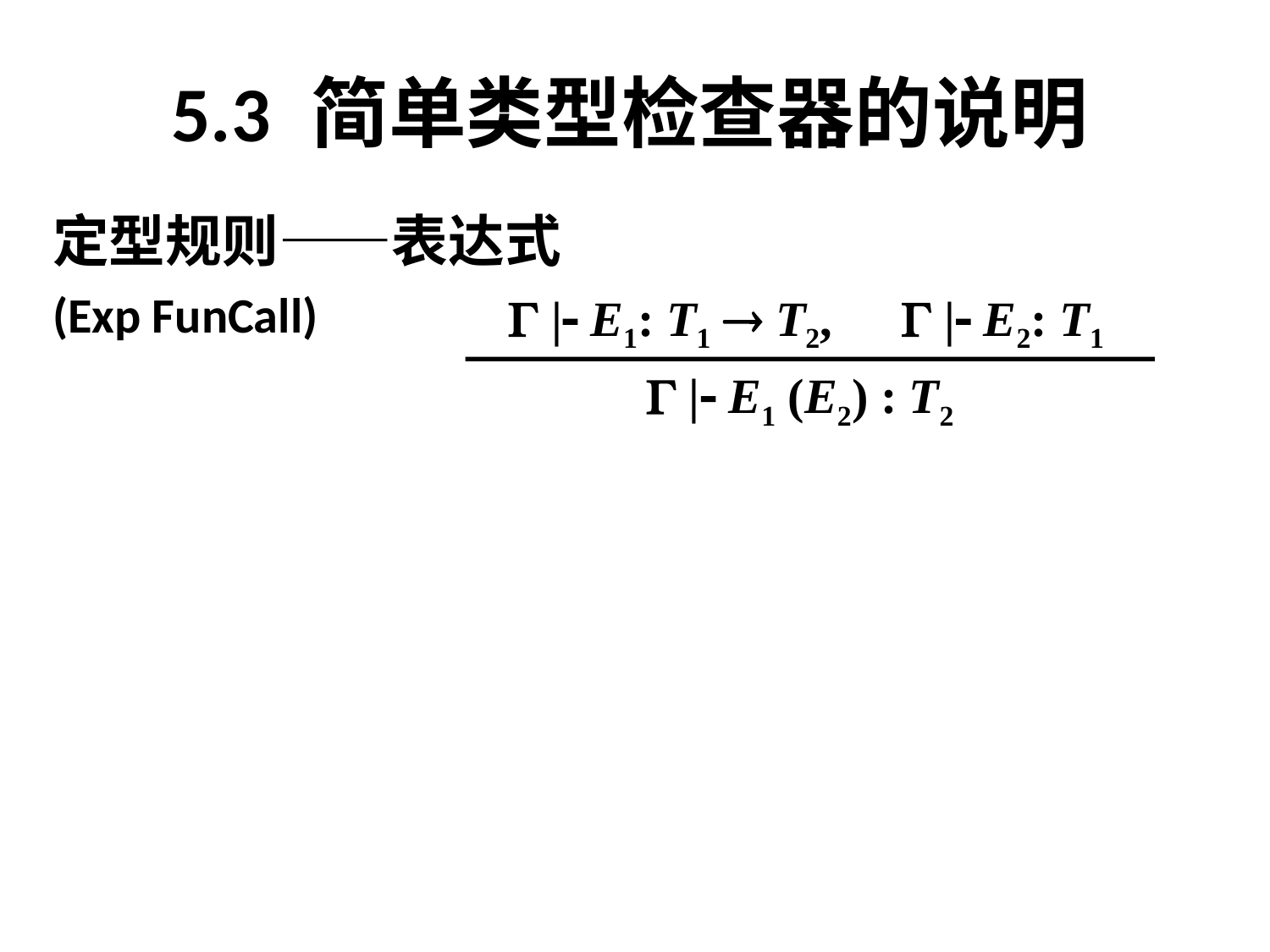

# 5.3 简单类型检查器的说明
定型规则——表达式
(Exp FunCall)

 Γ |− E1: T1 → T2, 	  Γ |− E2: T1
Γ |− E1 (E2) : T2